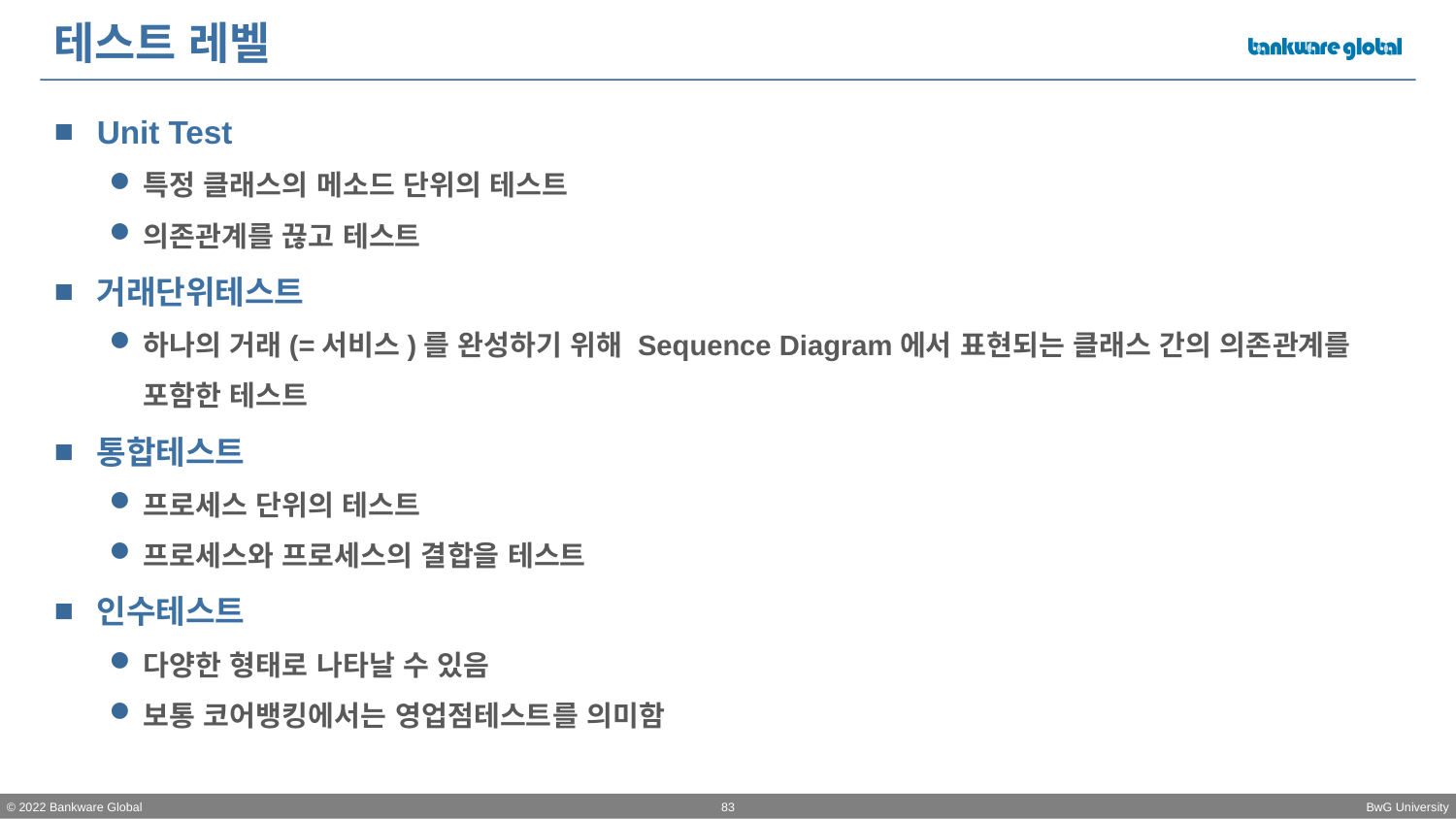

# 테스트 레벨
Unit Test
특정 클래스의 메소드 단위의 테스트
의존관계를 끊고 테스트
거래단위테스트
하나의 거래(=서비스)를 완성하기 위해 Sequence Diagram에서 표현되는 클래스 간의 의존관계를 포함한 테스트
통합테스트
프로세스 단위의 테스트
프로세스와 프로세스의 결합을 테스트
인수테스트
다양한 형태로 나타날 수 있음
보통 코어뱅킹에서는 영업점테스트를 의미함

83